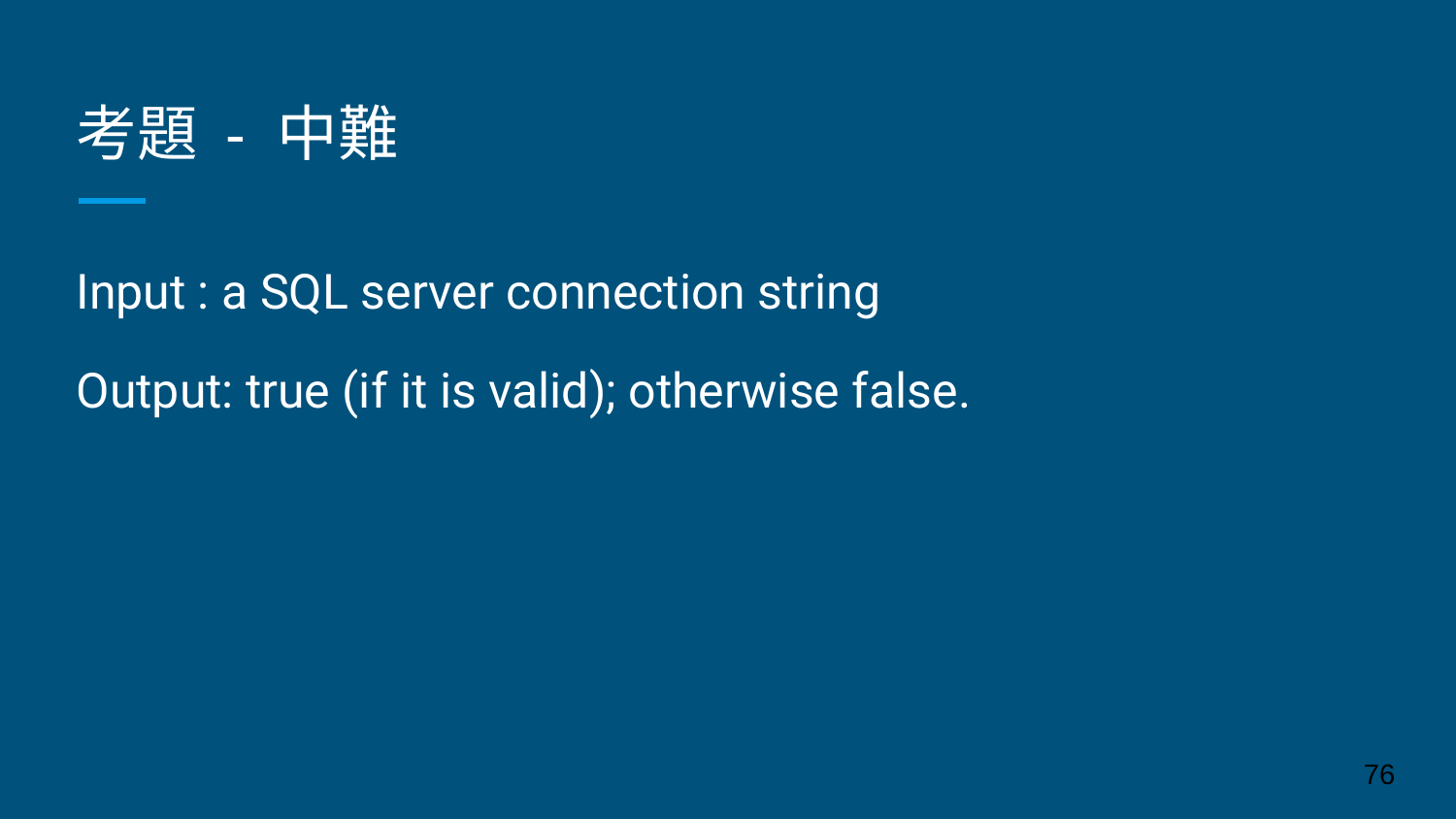

# 考題 - 中難
Input : a SQL server connection string
Output: true (if it is valid); otherwise false.
76